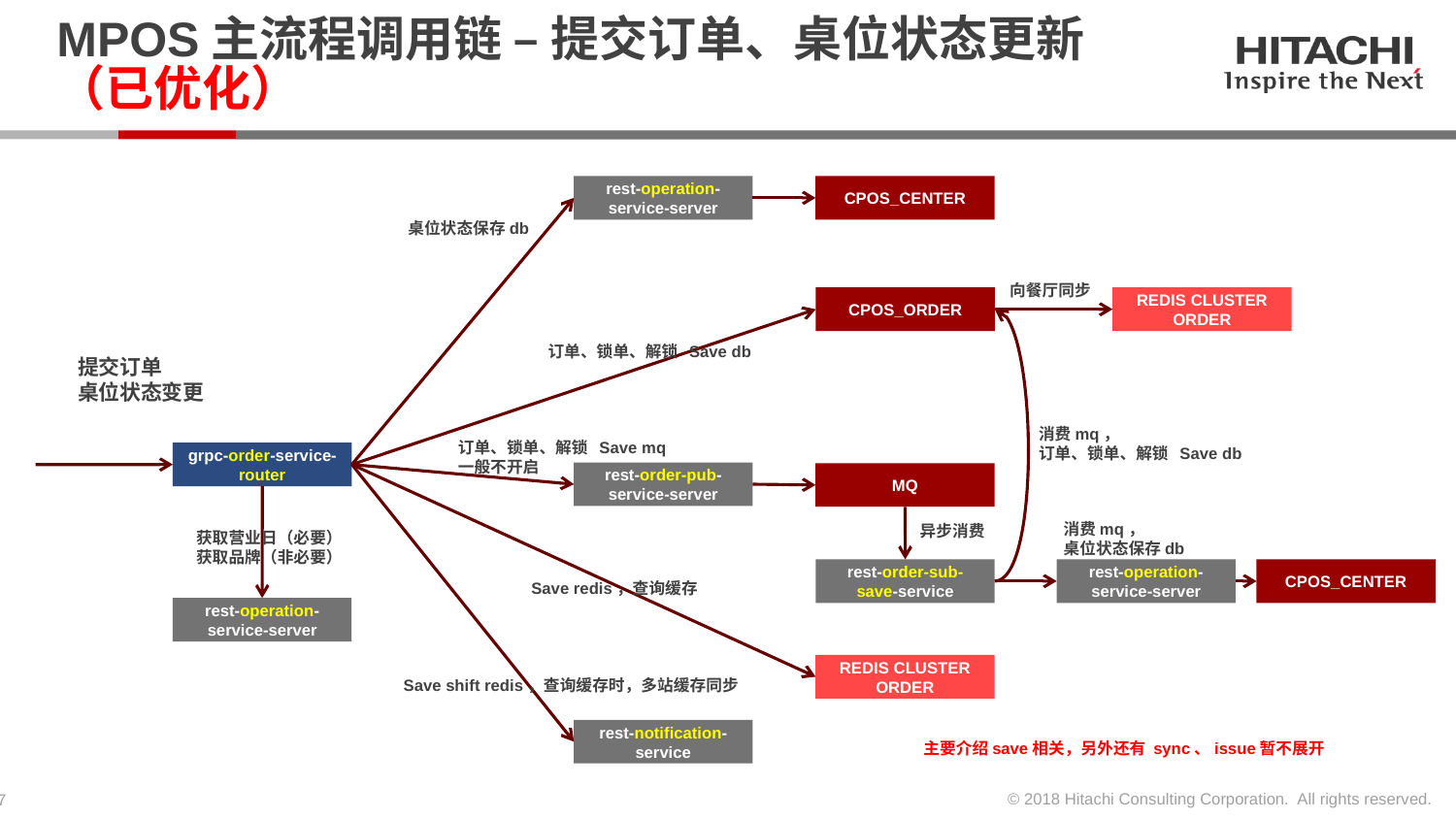

# MPOS主流程调用链 – 提交订单、桌位状态更新（已优化）
rest-operation-service-server
CPOS_CENTER
桌位状态保存db
向餐厅同步
CPOS_ORDER
REDIS CLUSTER
ORDER
订单、锁单、解锁  Save db
提交订单
桌位状态变更
消费mq，
订单、锁单、解锁  Save db
订单、锁单、解锁  Save mq
一般不开启
grpc-order-service-router
rest-order-pub-service-server
MQ
消费mq，
桌位状态保存db
异步消费
获取营业日（必要）
获取品牌（非必要）
rest-order-sub-save-service
rest-operation-service-server
CPOS_CENTER
Save redis，查询缓存
rest-operation-service-server
REDIS CLUSTER
ORDER
Save shift redis，查询缓存时，多站缓存同步
rest-notification-service
主要介绍save相关，另外还有 sync、issue暂不展开